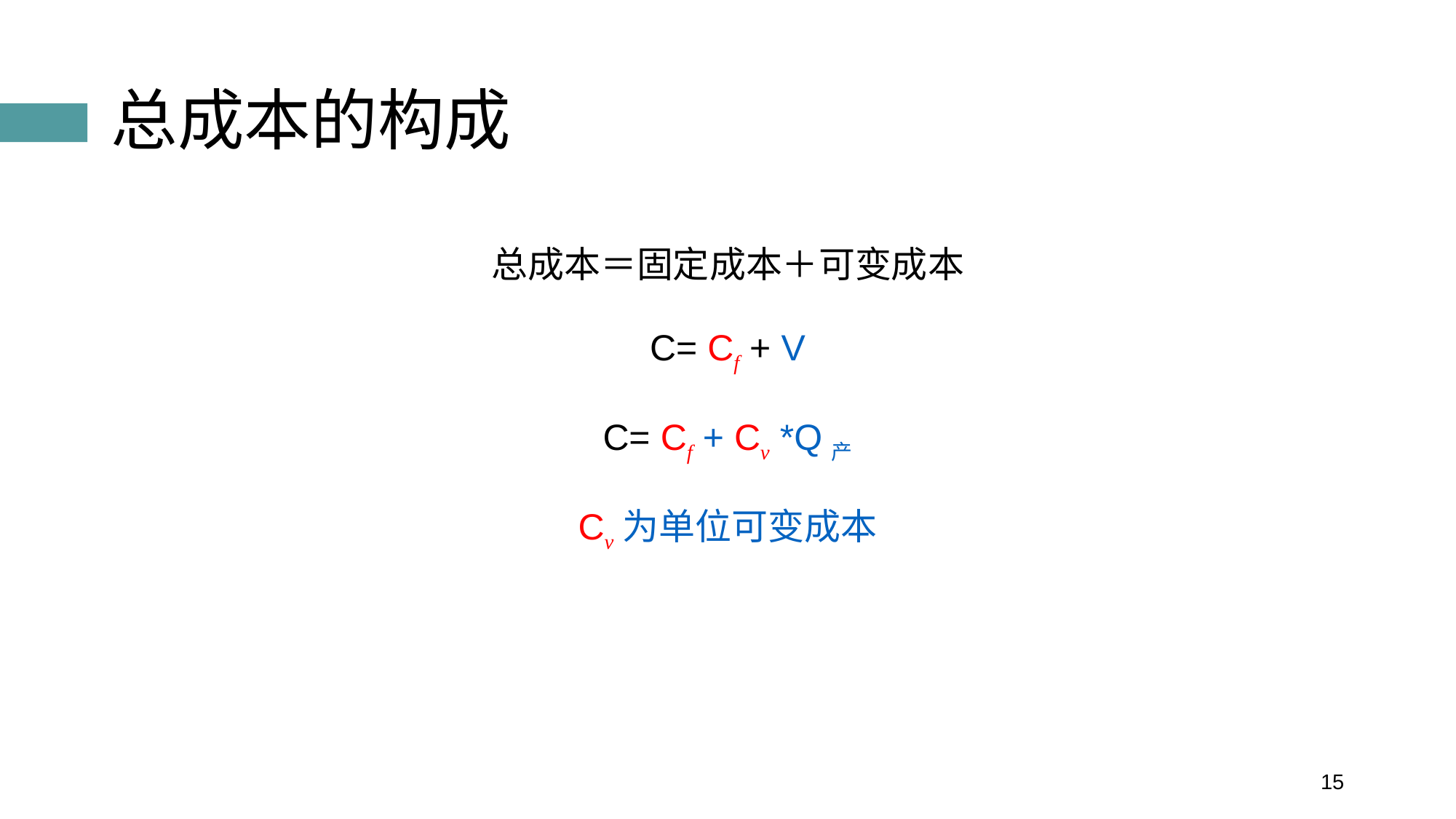

# 总成本的构成
总成本＝固定成本＋可变成本
C= Cf + V
C= Cf + Cv *Q产
Cv为单位可变成本
15